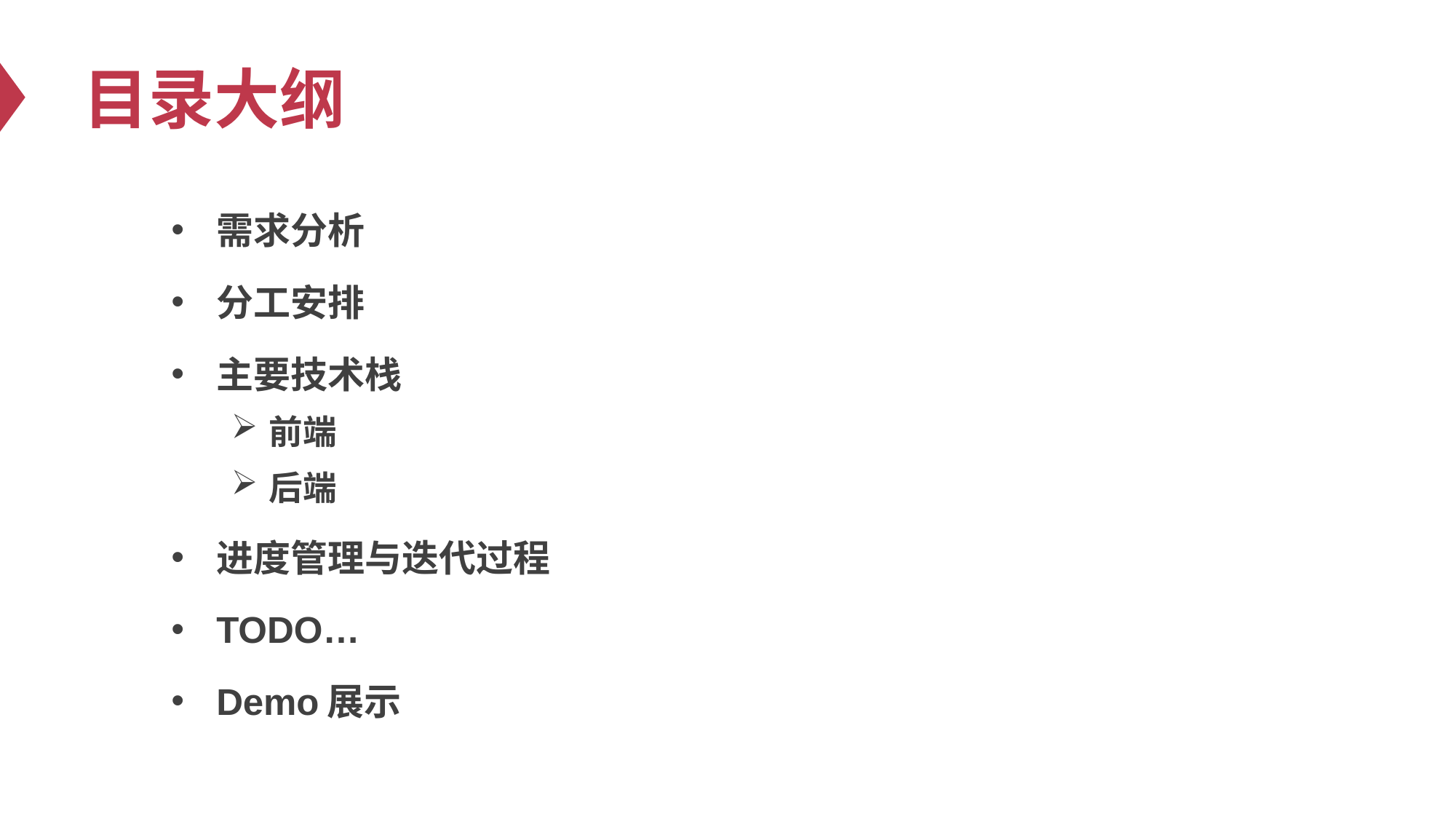

# 目录大纲
需求分析
分工安排
主要技术栈
前端
后端
进度管理与迭代过程
TODO…
Demo展示